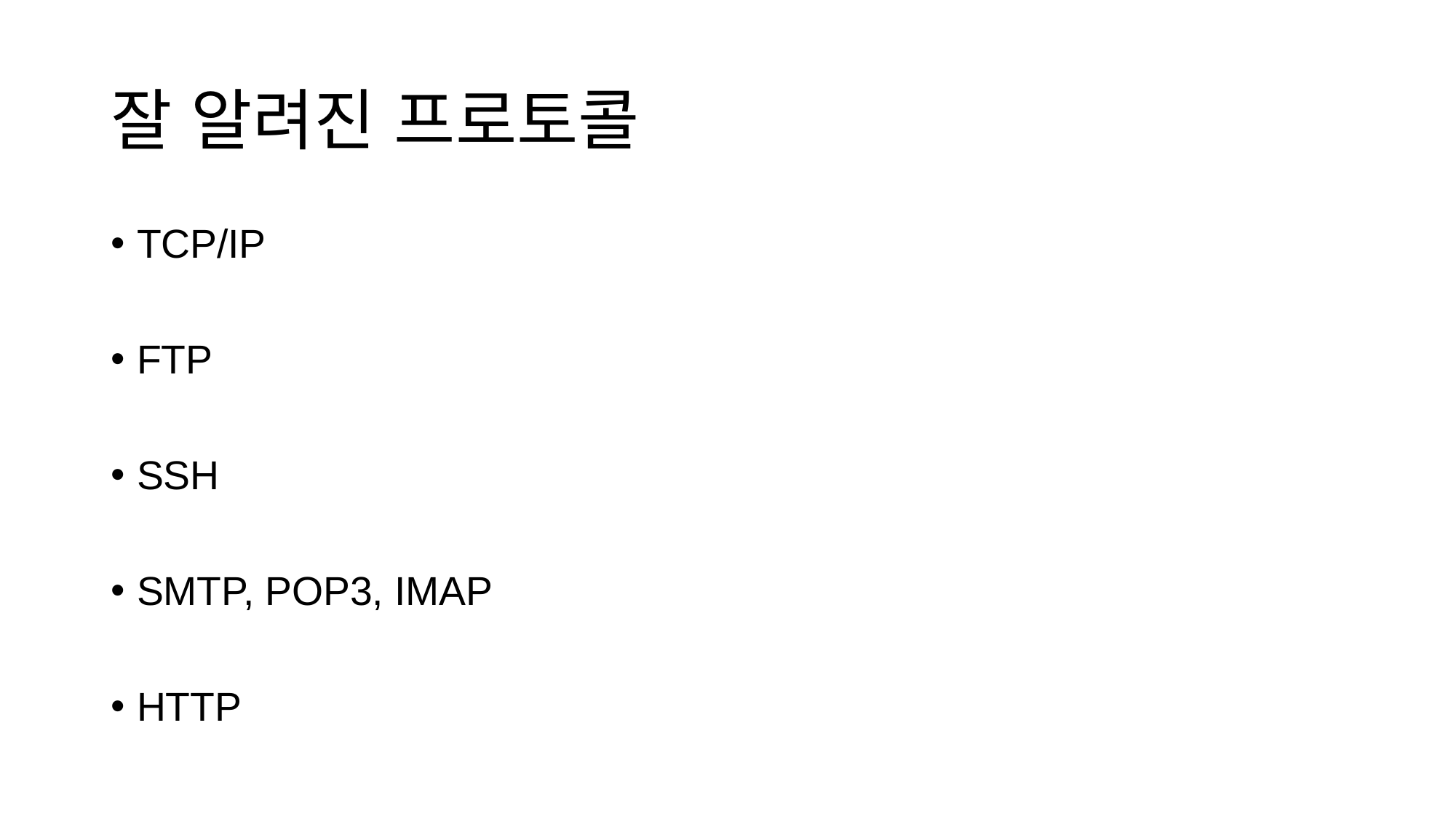

# 잘 알려진 프로토콜
TCP/IP

FTP

SSH

SMTP, POP3, IMAP

HTTP